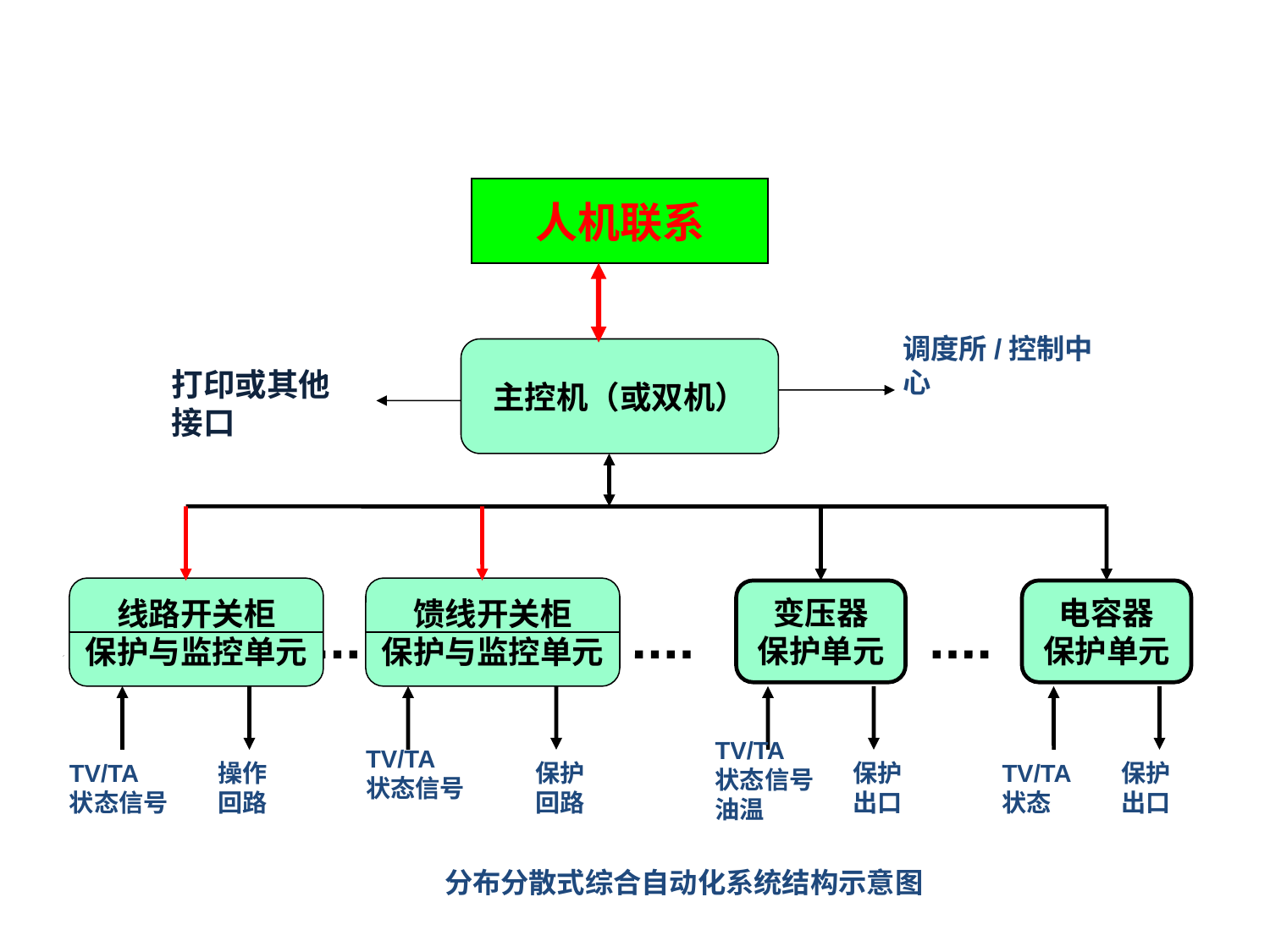

人机联系

主控机（或双机）

电容器
保护单元
线路开关柜
保护与监控单元
馈线开关柜
保护与监控单元
变压器
保护单元

TV/TA
状态信号
TV/TA
状态信号
油温

调度所/控制中心
# 打印或其他接口

TV/TA
状态信号
操作
回路
保护
回路
保护
出口
TV/TA
状态
保护
出口
分布分散式综合自动化系统结构示意图